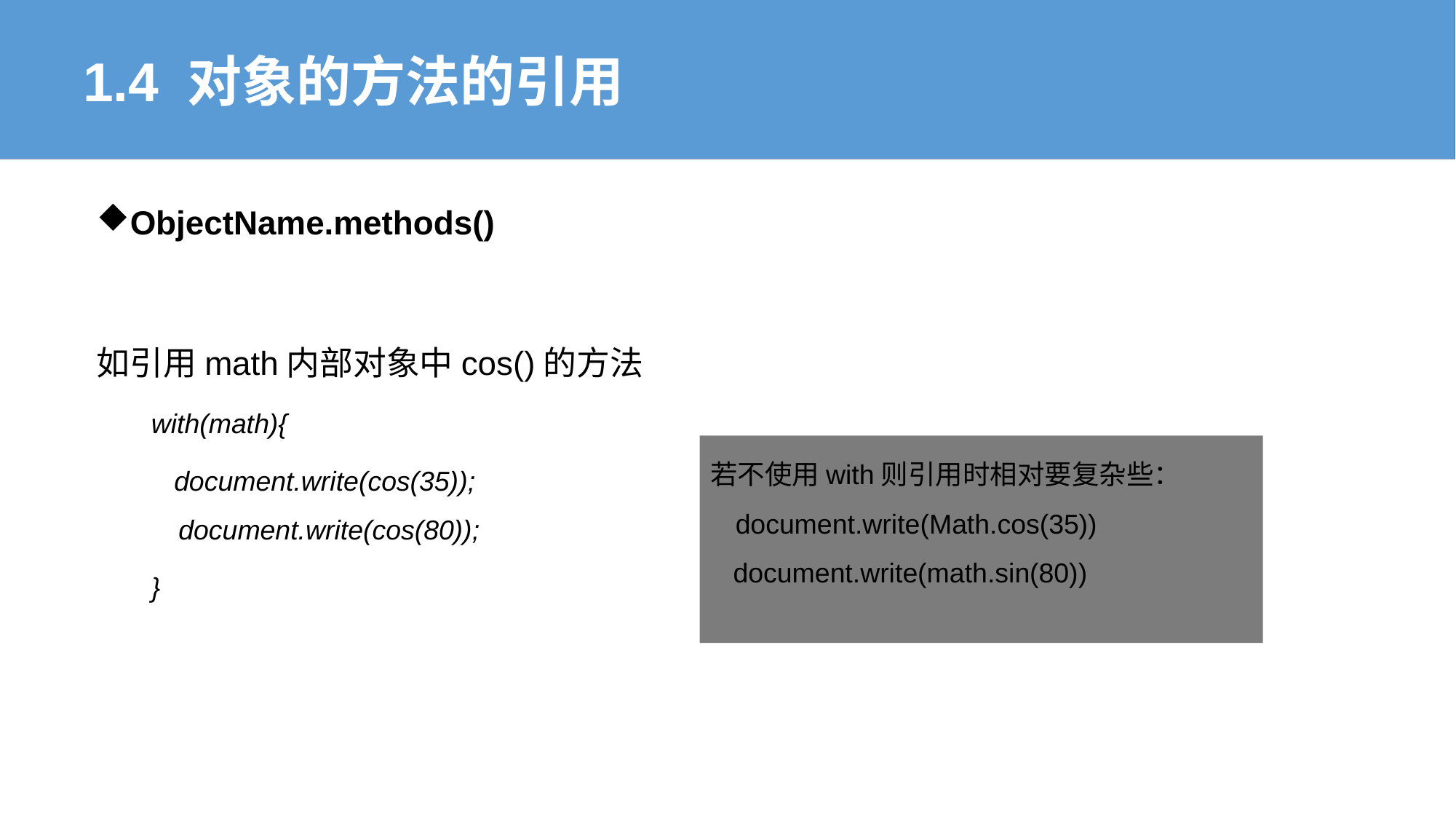

1.4 对象的方法的引用

ObjectName.methods()

如引用math内部对象中cos()的方法
with(math){
   document.write(cos(35));
document.write(cos(80));
}

若不使用with则引用时相对要复杂些：
   document.write(Math.cos(35))
   document.write(math.sin(80))